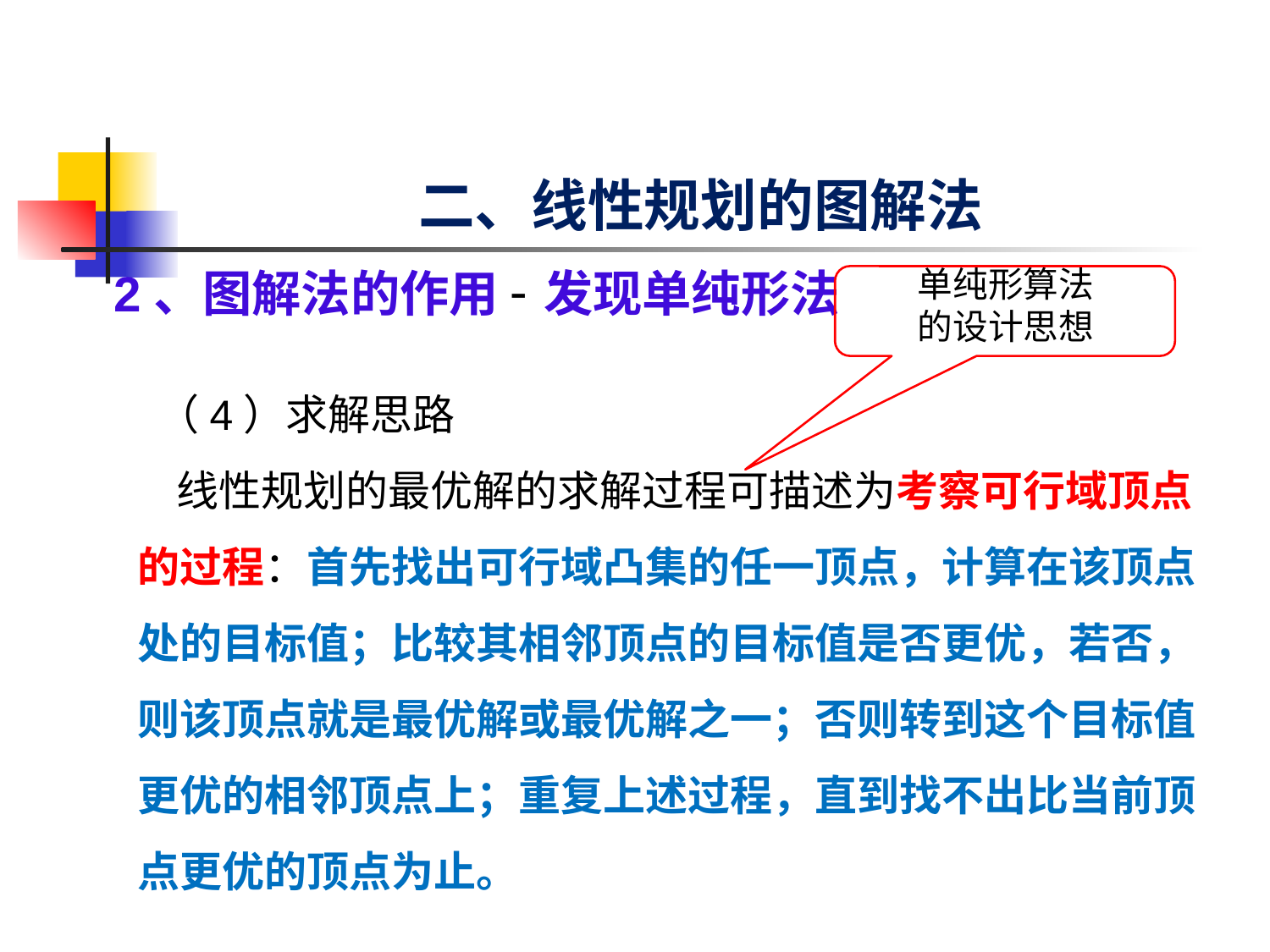

# 二、线性规划的图解法

2、图解法的作用-发现单纯形法
单纯形算法的设计思想

 （4）求解思路
   线性规划的最优解的求解过程可描述为考察可行域顶点的过程：首先找出可行域凸集的任一顶点，计算在该顶点处的目标值；比较其相邻顶点的目标值是否更优，若否，则该顶点就是最优解或最优解之一；否则转到这个目标值更优的相邻顶点上；重复上述过程，直到找不出比当前顶点更优的顶点为止。